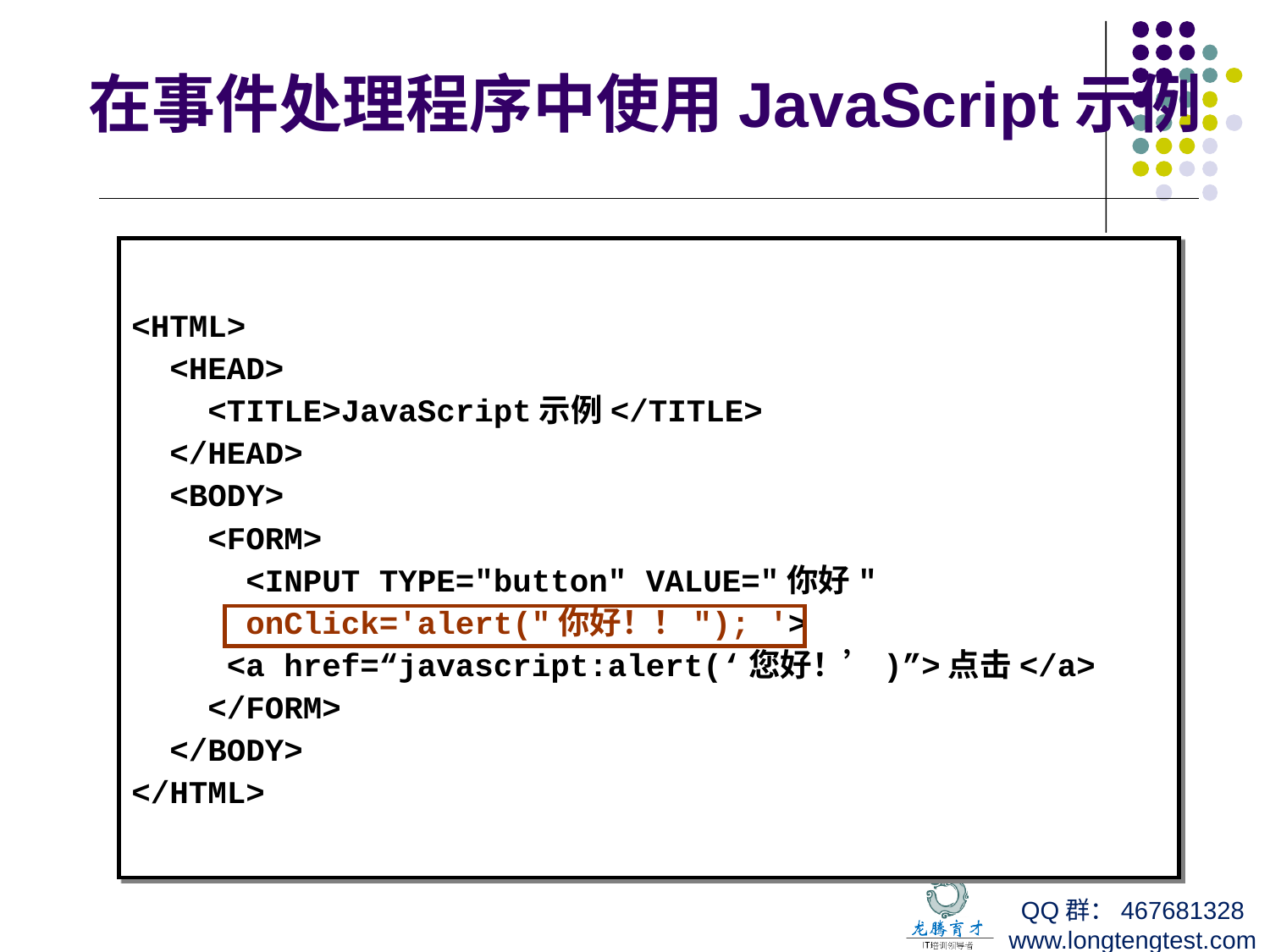

# 在事件处理程序中使用JavaScript示例
<HTML>
  <HEAD>
    <TITLE>JavaScript示例</TITLE>
  </HEAD>
  <BODY>
    <FORM>
      <INPUT TYPE="button" VALUE="你好"
      onClick='alert("你好！！"); '>
     <a href=“javascript:alert(‘您好！’)”>点击</a>
    </FORM>
  </BODY>
</HTML>